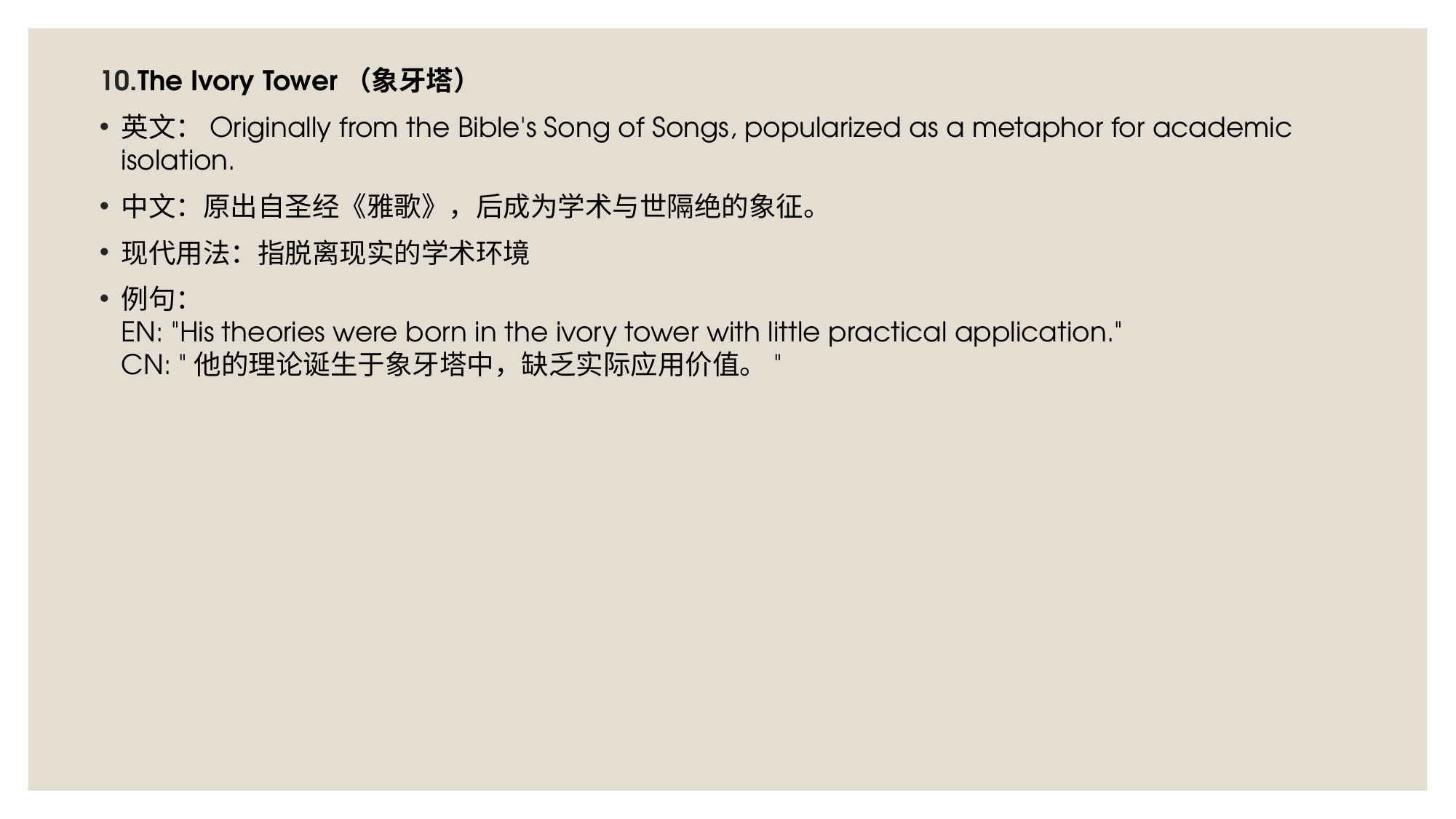

The Ivory Tower（象牙塔）
英文：Originally from the Bible's Song of Songs, popularized as a metaphor for academic isolation.
中文：原出自圣经《雅歌》，后成为学术与世隔绝的象征。
现代用法：指脱离现实的学术环境
例句：
EN: "His theories were born in the ivory tower with little practical application."
CN: "他的理论诞生于象牙塔中，缺乏实际应用价值。"

#